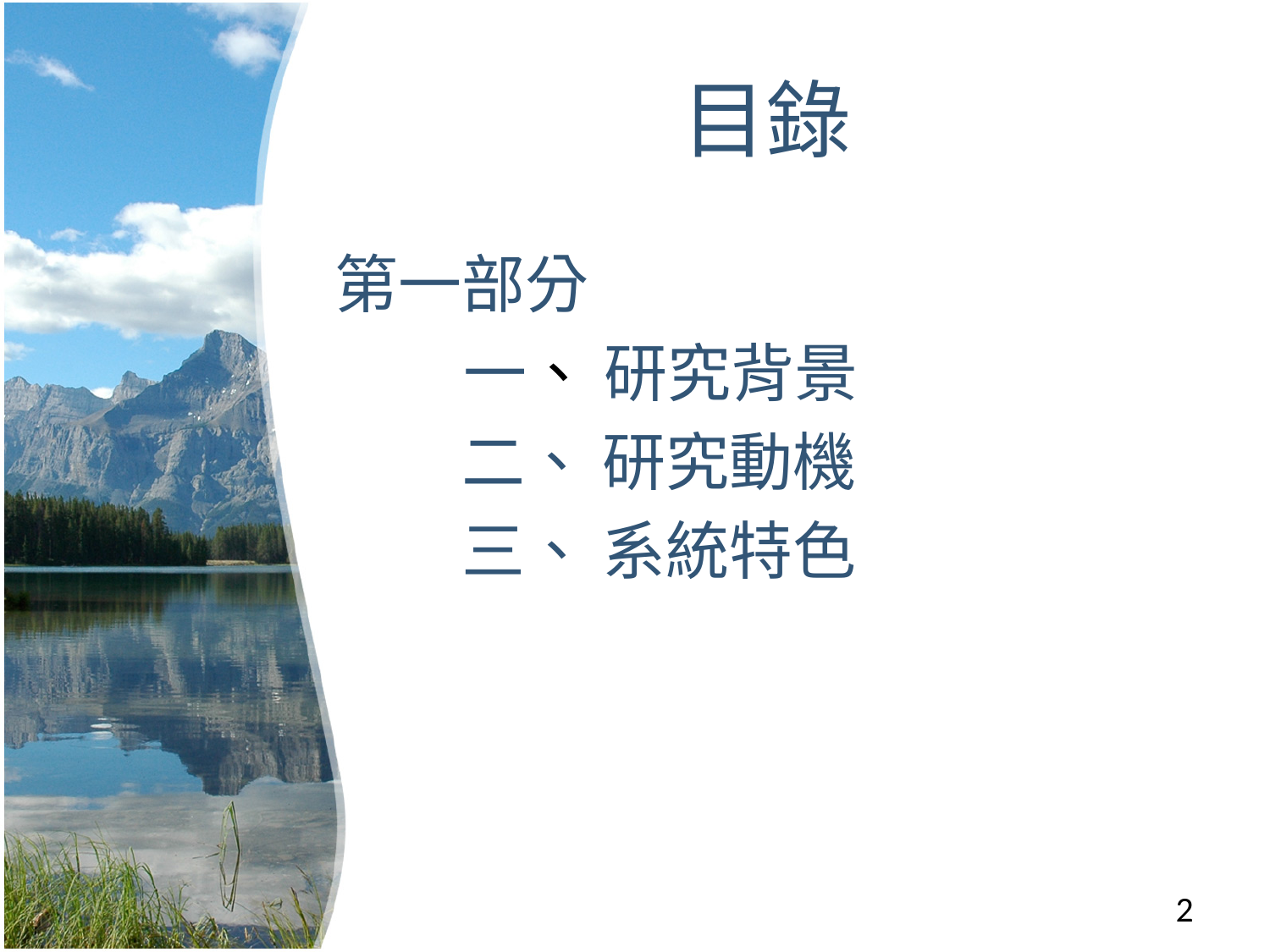

# 目錄
第一部分
        一、 研究背景
	二、 研究動機
	三、 系統特色

2